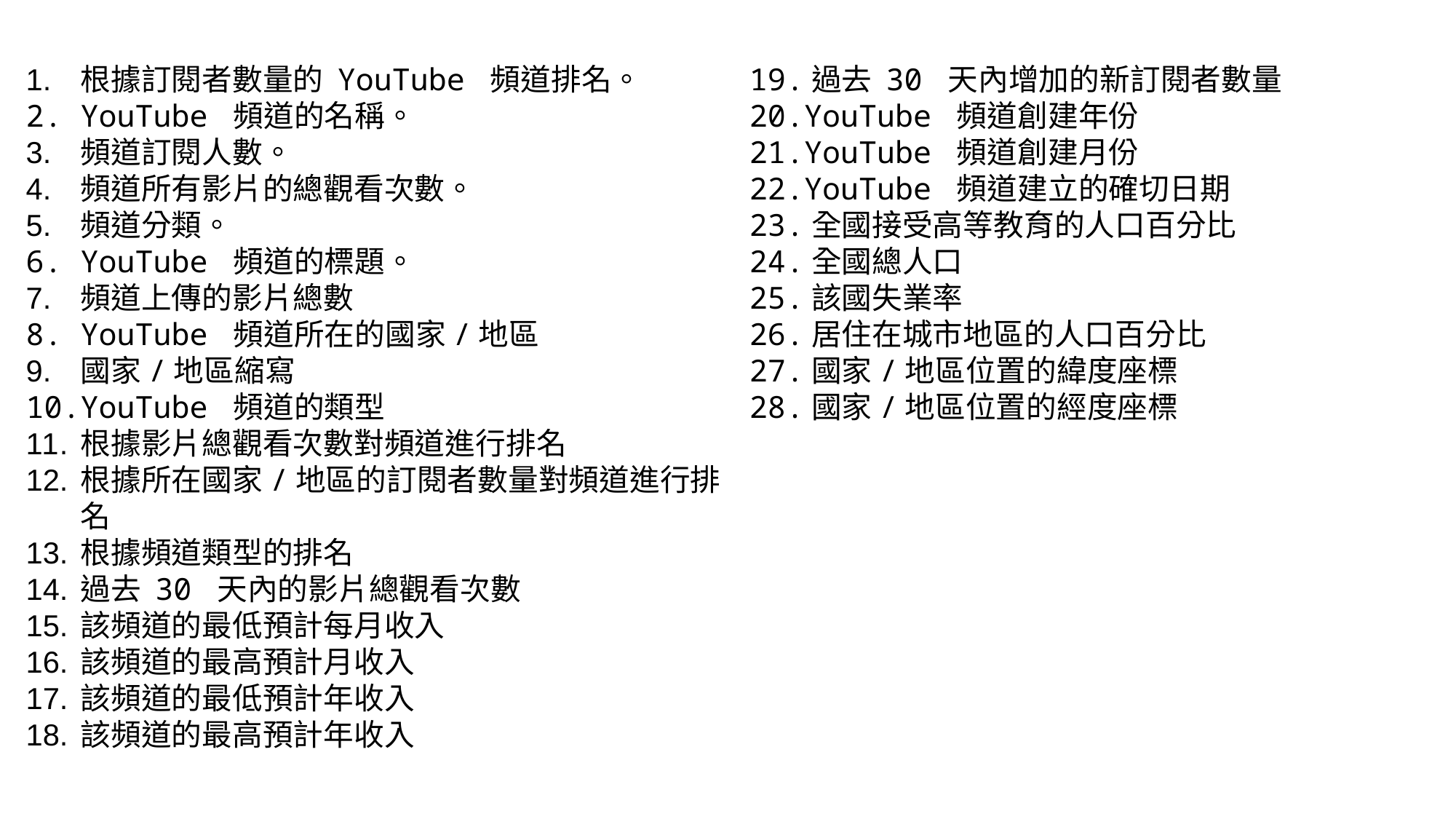

根據訂閱者數量的 YouTube 頻道排名。
YouTube 頻道的名稱。
頻道訂閱人數。
頻道所有影片的總觀看次數。
頻道分類。
YouTube 頻道的標題。
頻道上傳的影片總數
YouTube 頻道所在的國家/地區
國家/地區縮寫
YouTube 頻道的類型
根據影片總觀看次數對頻道進行排名
根據所在國家/地區的訂閱者數量對頻道進行排名
根據頻道類型的排名
過去 30 天內的影片總觀看次數
該頻道的最低預計每月收入
該頻道的最高預計月收入
該頻道的最低預計年收入
該頻道的最高預計年收入
19.過去 30 天內增加的新訂閱者數量
20.YouTube 頻道創建年份
21.YouTube 頻道創建月份
22.YouTube 頻道建立的確切日期
23.全國接受高等教育的人口百分比
24.全國總人口
25.該國失業率
26.居住在城市地區的人口百分比
27.國家/地區位置的緯度座標
28.國家/地區位置的經度座標